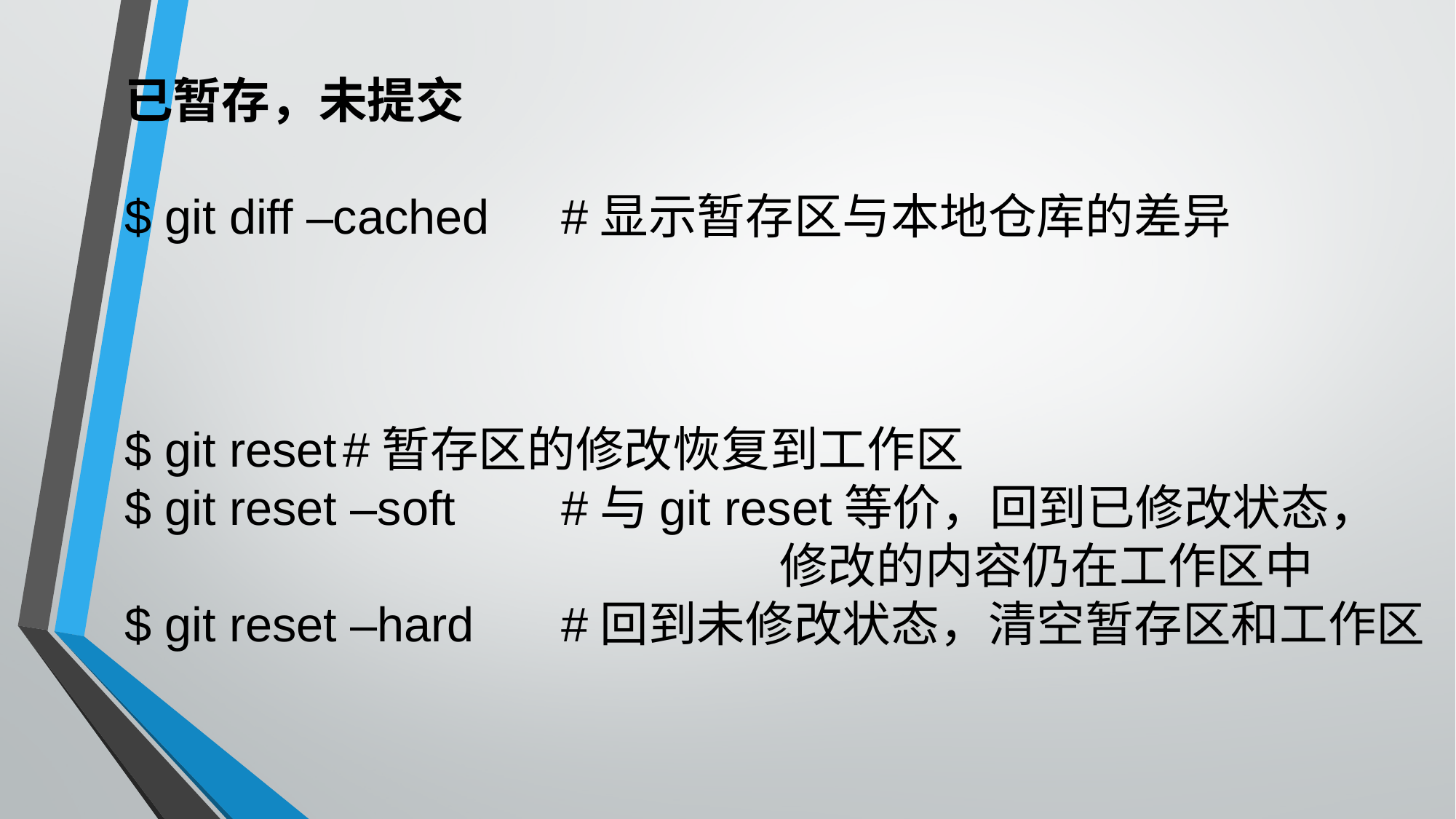

已暂存，未提交

$ git diff –cached	#显示暂存区与本地仓库的差异

$ git reset	#暂存区的修改恢复到工作区
$ git reset –soft	#与git reset等价，回到已修改状态，
						修改的内容仍在工作区中
$ git reset –hard	#回到未修改状态，清空暂存区和工作区
#